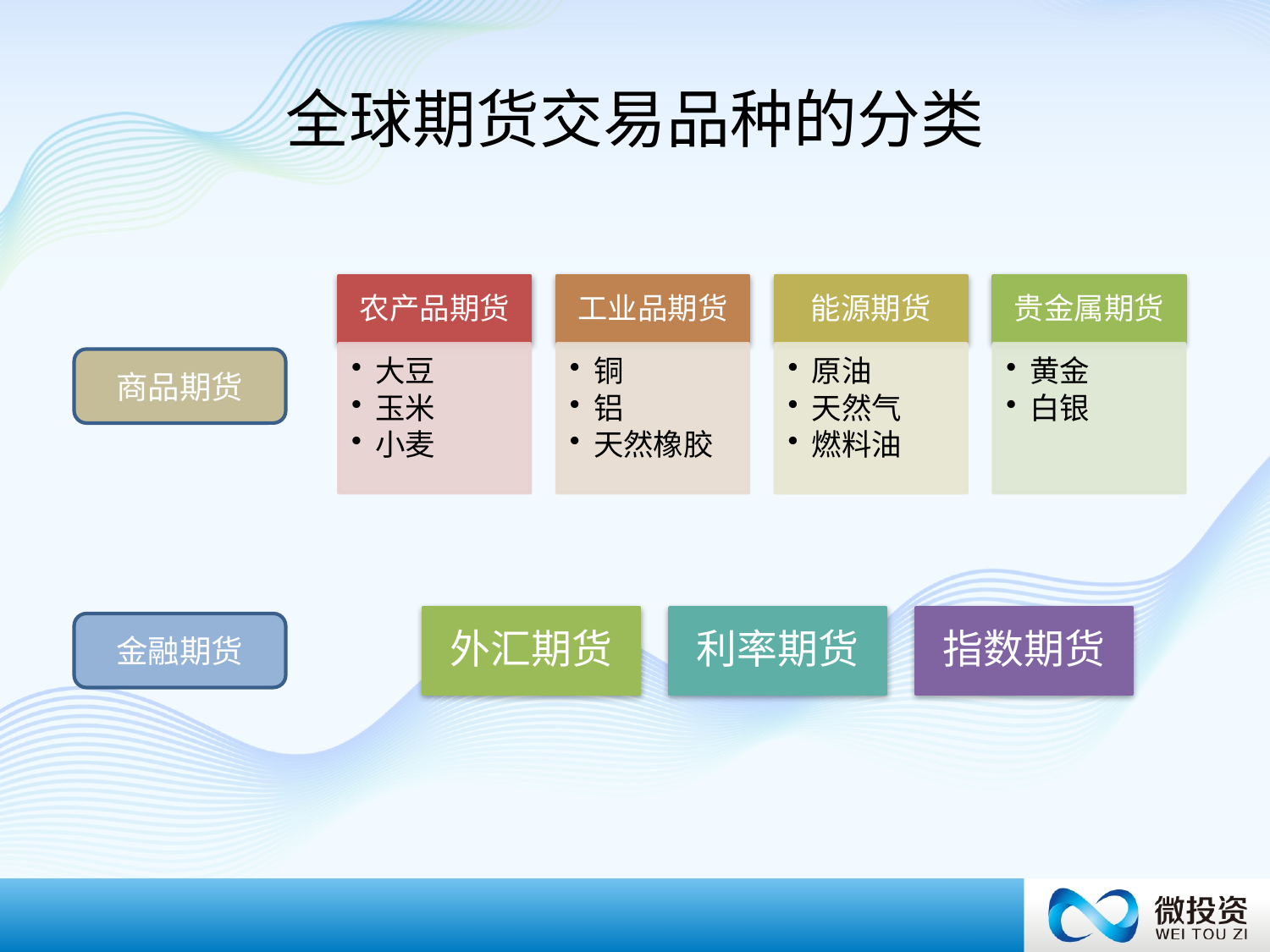

# 全球期货交易品种的分类
农产品期货
大豆
玉米
小麦
工业品期货
铜
铝
天然橡胶
能源期货
原油
天然气
燃料油
贵金属期货
黄金
白银
商品期货
外汇期货

利率期货

指数期货

金融期货